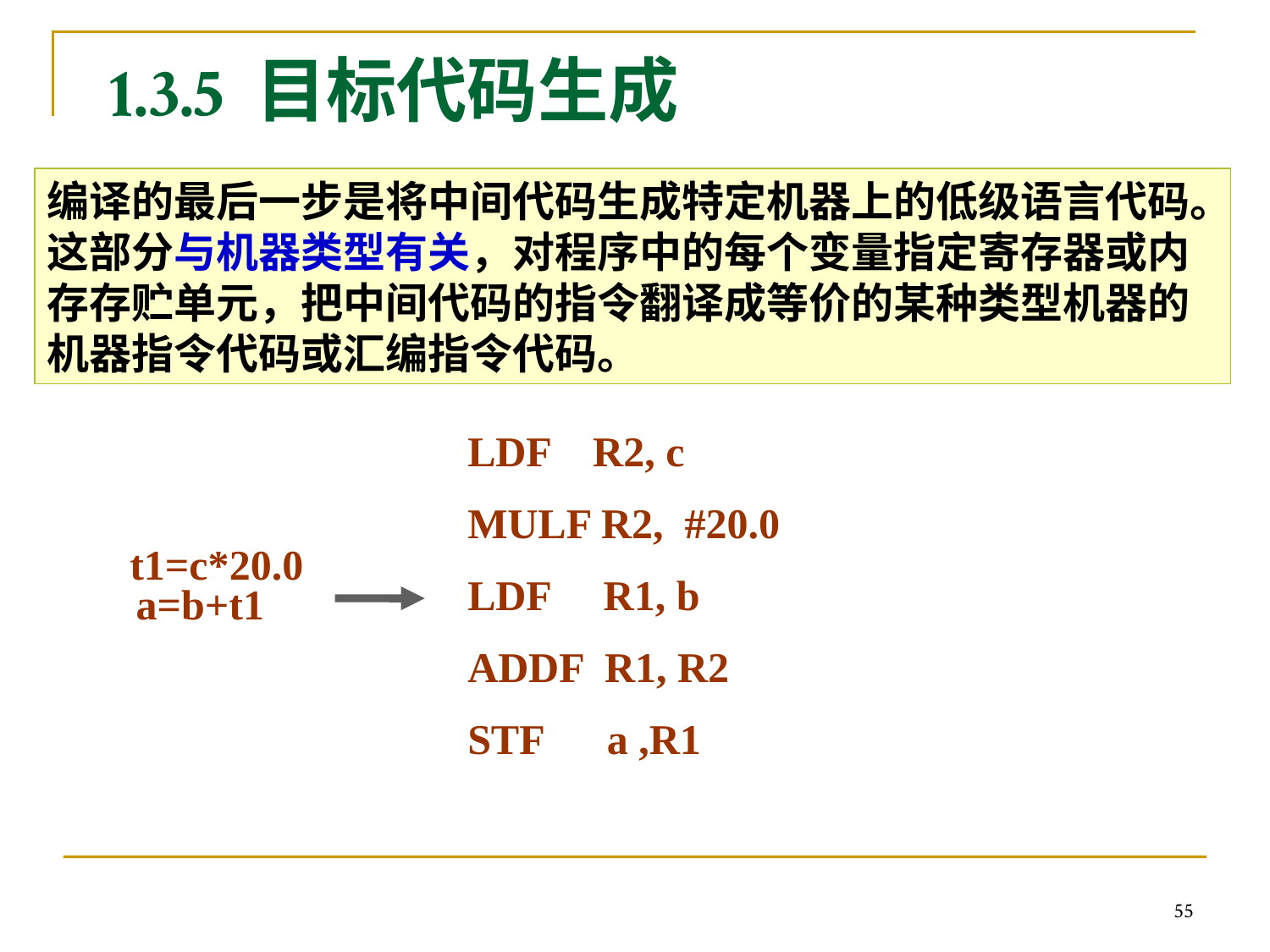

# 1.3.5 目标代码生成
编译的最后一步是将中间代码生成特定机器上的低级语言代码。这部分与机器类型有关，对程序中的每个变量指定寄存器或内存存贮单元，把中间代码的指令翻译成等价的某种类型机器的机器指令代码或汇编指令代码。
LDF    R2, c
MULF R2,  #20.0
LDF     R1, b
ADDF  R1, R2
STF      a ,R1

t1=c*20.0
a=b+t1

55